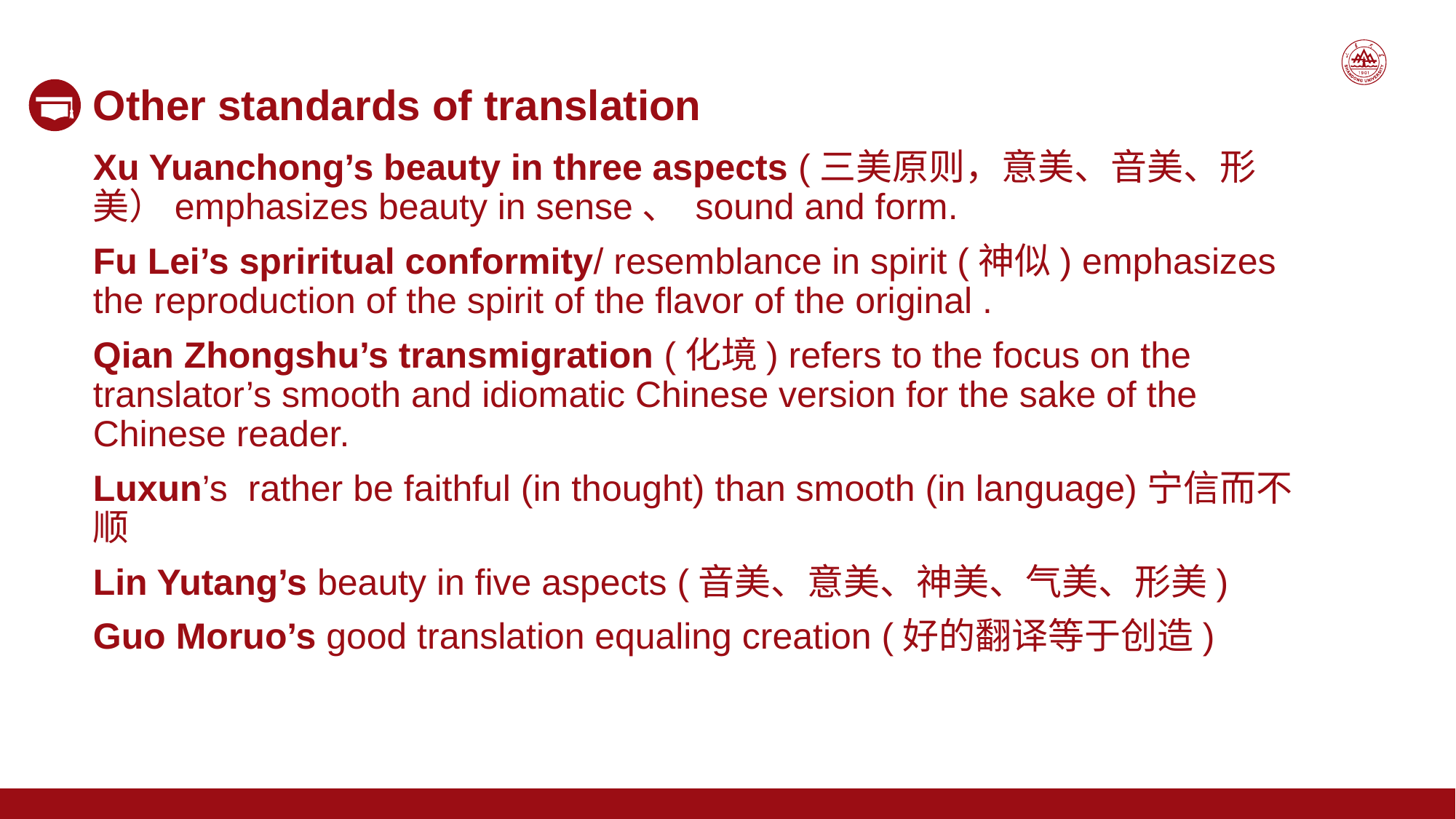

Other standards of translation
Xu Yuanchong’s beauty in three aspects (三美原则，意美、音美、形美）emphasizes beauty in sense、 sound and form.
Fu Lei’s spriritual conformity/ resemblance in spirit (神似) emphasizes the reproduction of the spirit of the flavor of the original .
Qian Zhongshu’s transmigration (化境) refers to the focus on the translator’s smooth and idiomatic Chinese version for the sake of the Chinese reader.
Luxun’s  rather be faithful (in thought) than smooth (in language)宁信而不顺
Lin Yutang’s beauty in five aspects (音美、意美、神美、气美、形美)
Guo Moruo’s good translation equaling creation (好的翻译等于创造)